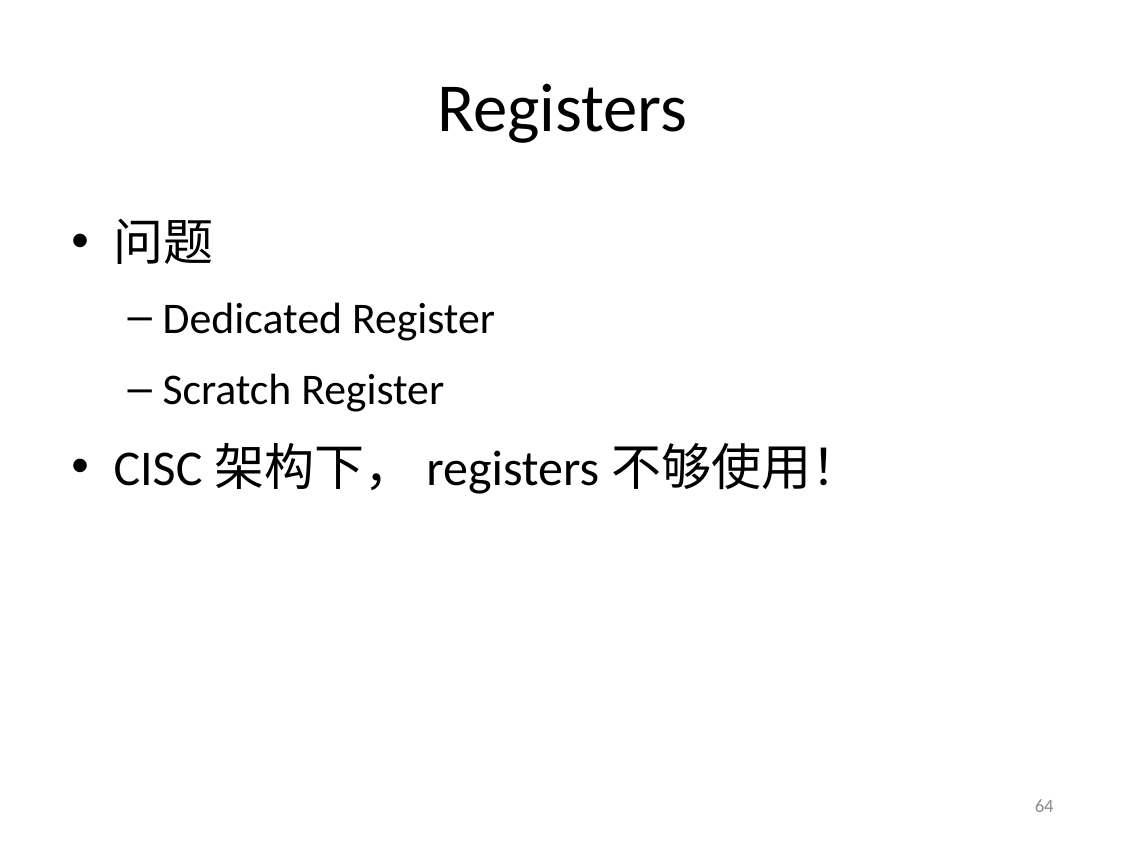

# Registers
问题
Dedicated Register
Scratch Register
CISC架构下，registers不够使用！
64